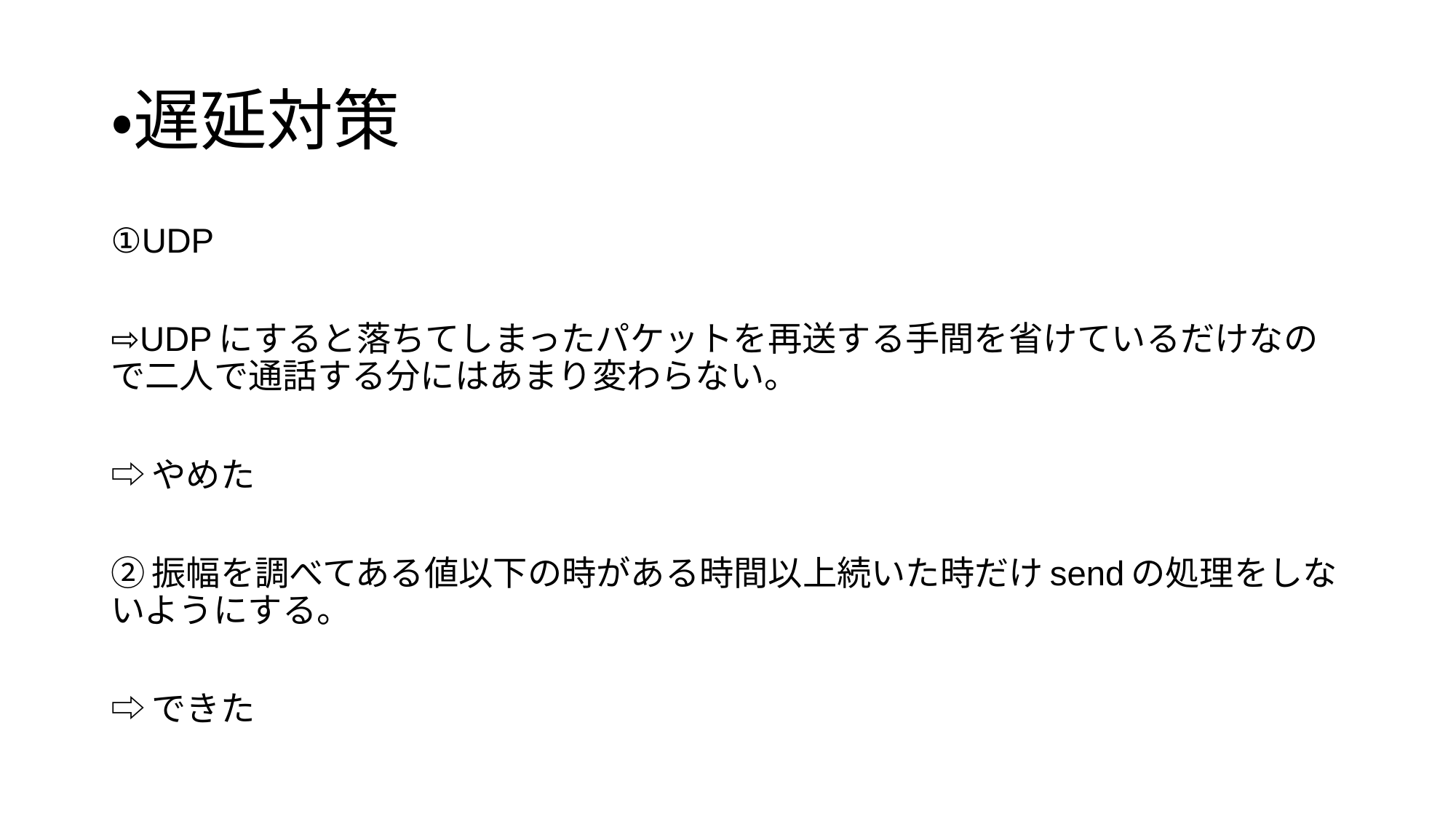

# ・遅延対策
①UDP

⇨UDPにすると落ちてしまったパケットを再送する手間を省けているだけなので二人で通話する分にはあまり変わらない。

⇨やめた

②振幅を調べてある値以下の時がある時間以上続いた時だけsendの処理をしないようにする。

⇨できた